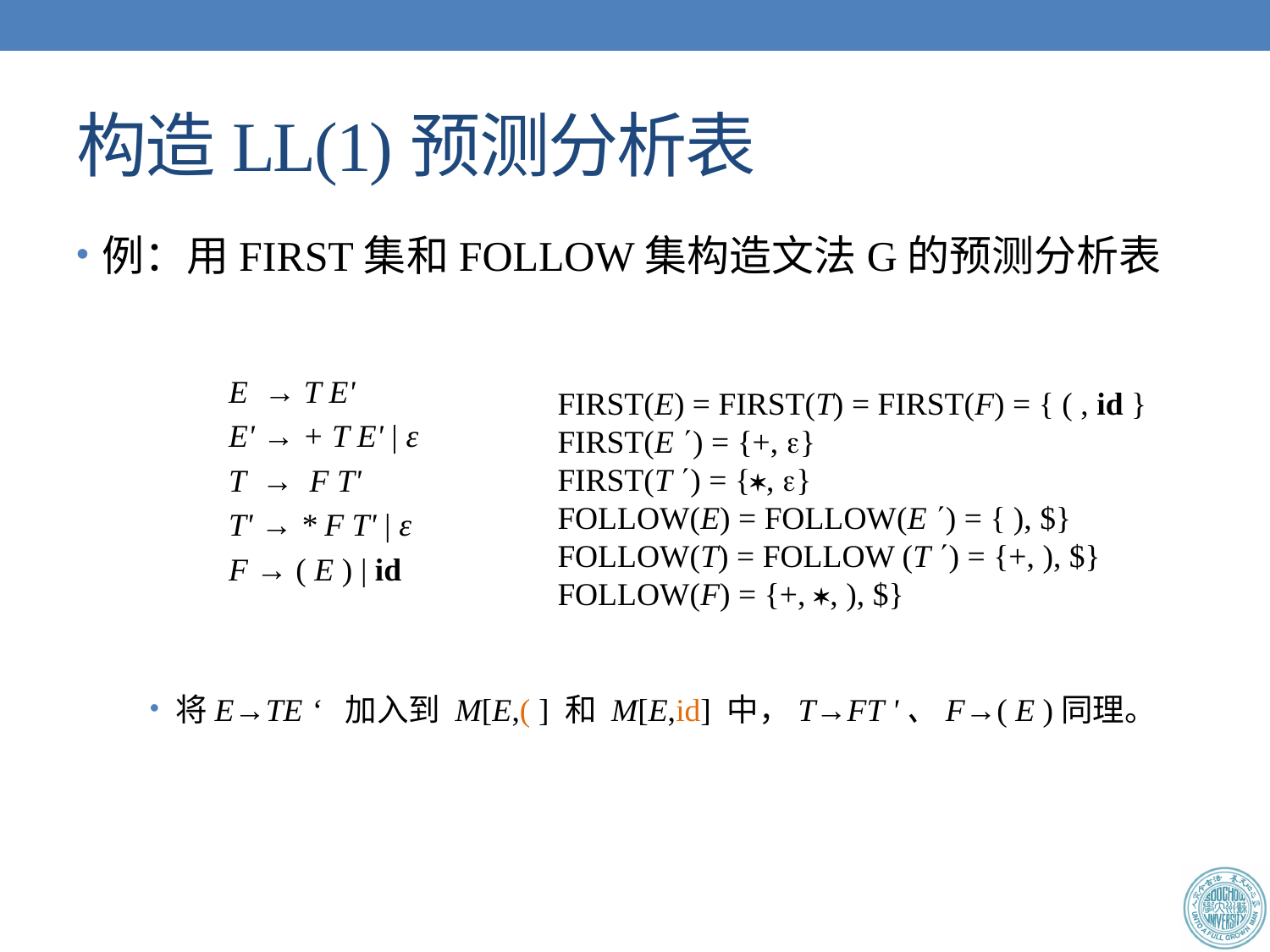

# 构造LL(1)预测分析表
例：用FIRST集和FOLLOW集构造文法G的预测分析表

	E  → T E'
	E' → + T E' | ε
	T  →  F T'
	T' → * F T' | ε
	F → ( E ) | id

FIRST(E) = FIRST(T) = FIRST(F) = { ( , id }
FIRST(E ′) = {+, ε}
FIRST(T ′) = {∗, ε}
FOLLOW(E) = FOLLOW(E ′) = { ), $}
FOLLOW(T) = FOLLOW (T ′) = {+, ), $}
FOLLOW(F) = {+, ∗, ), $}
将E→TE ‘  加入到 M[E,( ] 和 M[E,id] 中，T→FT '、F→( E )同理。